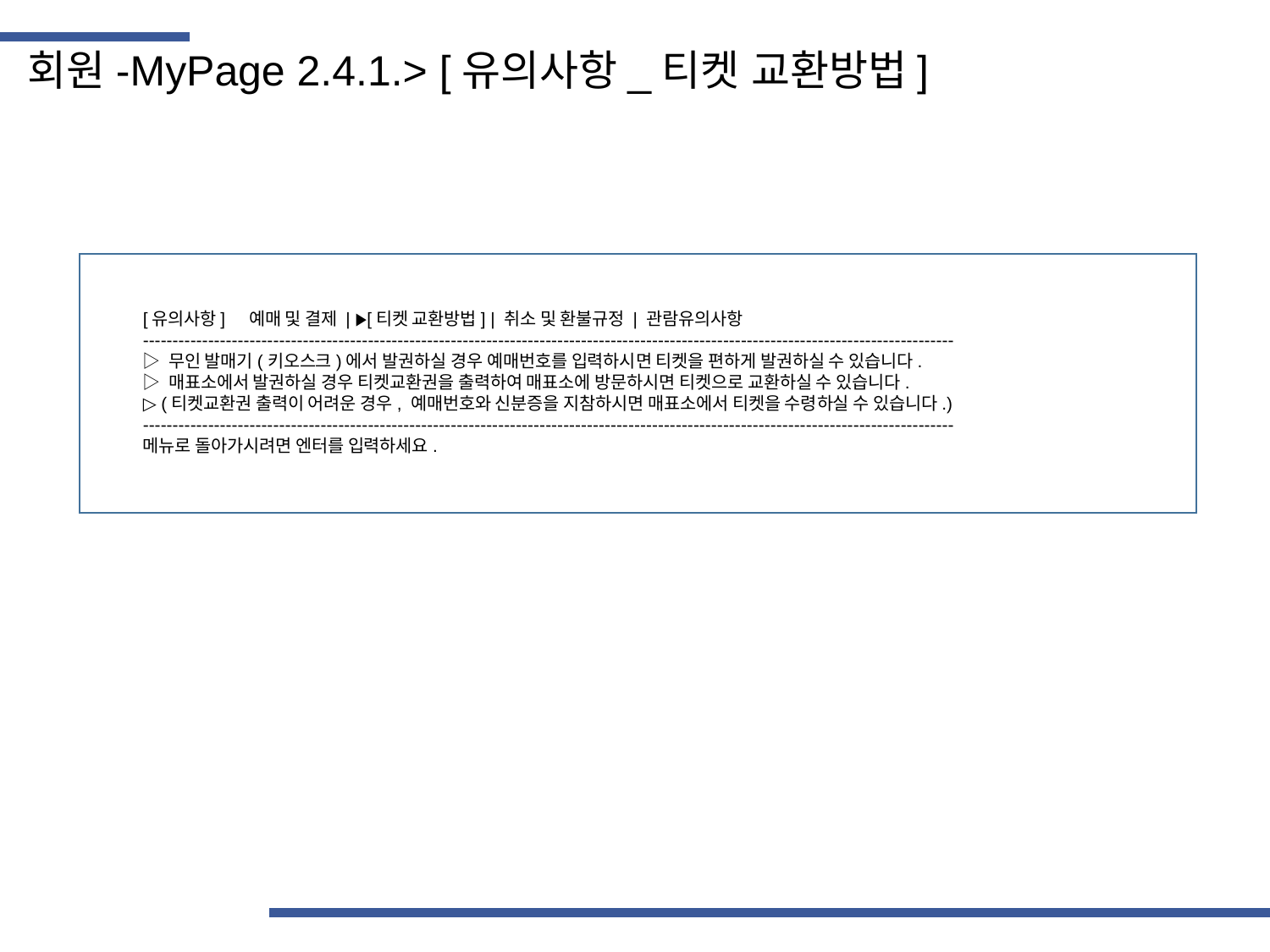

회원-MyPage 2.4.1.> [유의사항_티켓 교환방법]

[유의사항]    예매 및 결제 | ▶[티켓 교환방법] | 취소 및 환불규정 | 관람유의사항
-----------------------------------------------------------------------------------------------------------------------------------------
▷ 무인 발매기(키오스크)에서 발권하실 경우 예매번호를 입력하시면 티켓을 편하게 발권하실 수 있습니다.
▷ 매표소에서 발권하실 경우 티켓교환권을 출력하여 매표소에 방문하시면 티켓으로 교환하실 수 있습니다.
▷ (티켓교환권 출력이 어려운 경우, 예매번호와 신분증을 지참하시면 매표소에서 티켓을 수령하실 수 있습니다.)
-----------------------------------------------------------------------------------------------------------------------------------------
메뉴로 돌아가시려면 엔터를 입력하세요.